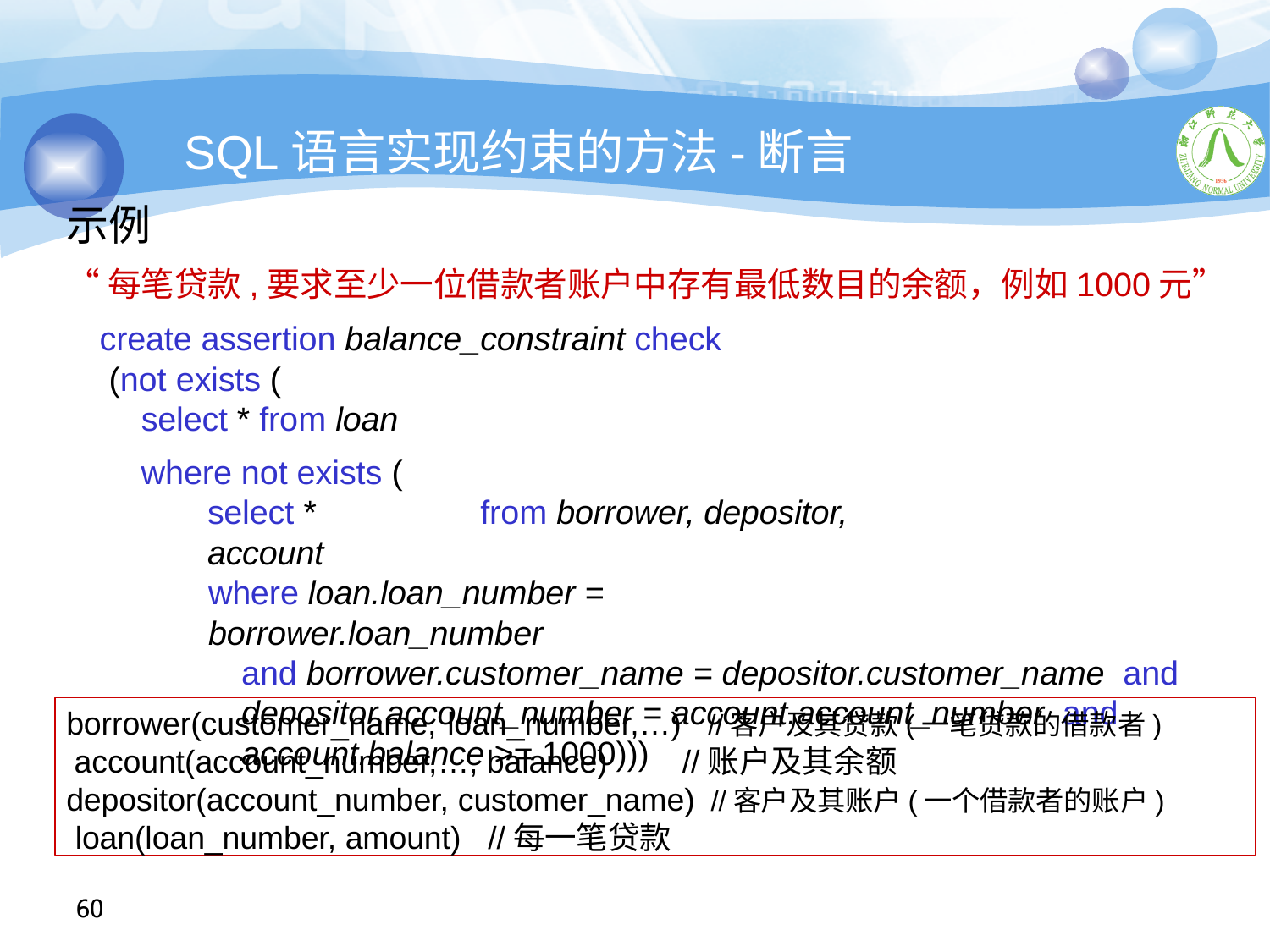

SQL语言实现约束的方法-断言
示例
“每笔贷款,要求至少一位借款者账户中存有最低数目的余额，例如1000元”
create assertion balance_constraint check
 (not exists (
select * from loan
where not exists (
select *	from borrower, depositor, account
where loan.loan_number = borrower.loan_number
and borrower.customer_name = depositor.customer_name  and depositor.account_number = account.account_number  and account.balance >= 1000)))
borrower(customer_name, loan_number,…)   //客户及其贷款(一笔贷款的借款者)
 account(account_number,…, balance)	  //账户及其余额
depositor(account_number, customer_name) //客户及其账户(一个借款者的账户)
 loan(loan_number, amount)   //每一笔贷款
60